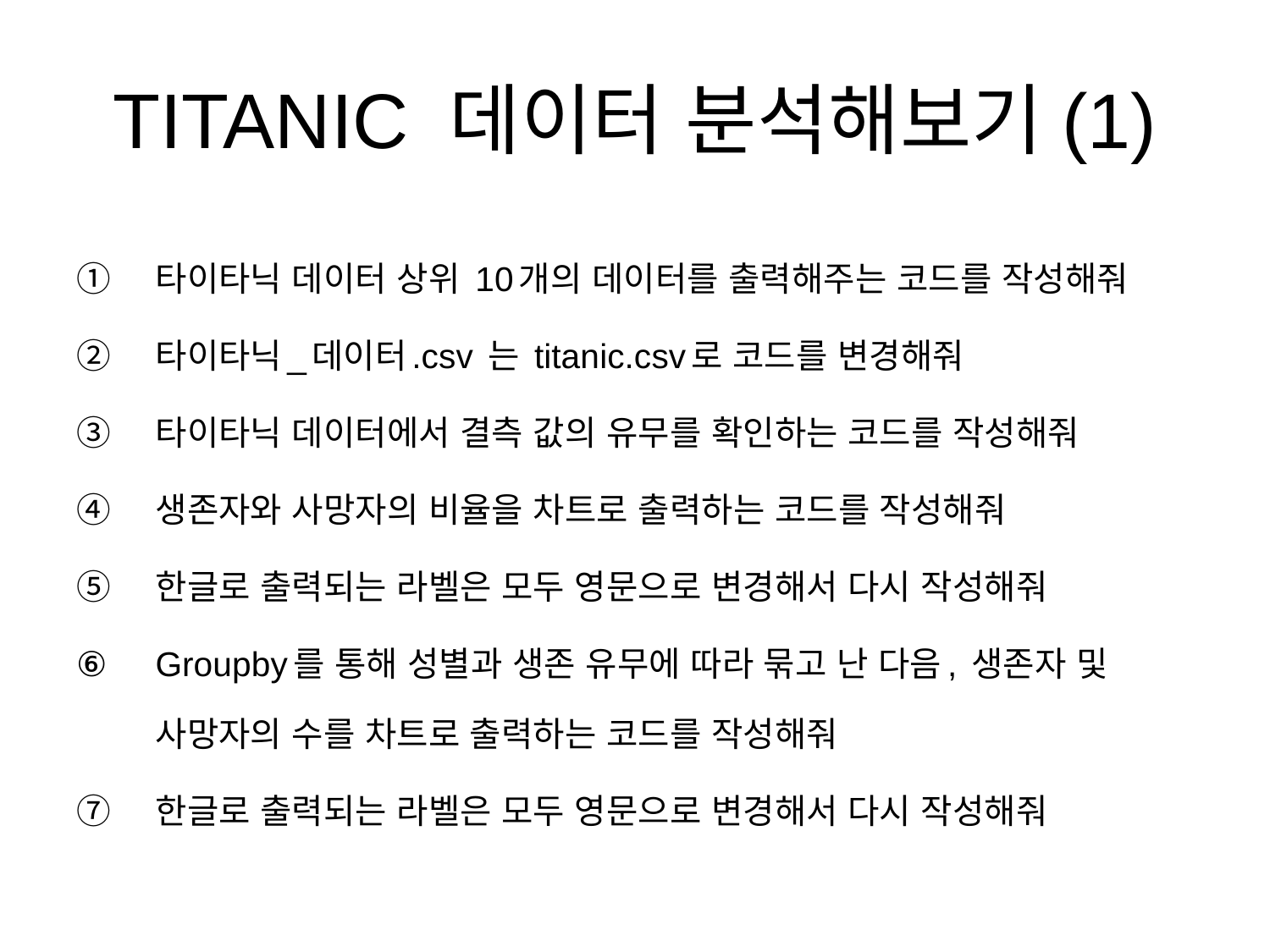

타이타닉 데이터 상위 10개의 데이터를 출력해주는 코드를 작성해줘
타이타닉_데이터.csv 는 titanic.csv로 코드를 변경해줘
타이타닉 데이터에서 결측 값의 유무를 확인하는 코드를 작성해줘
생존자와 사망자의 비율을 차트로 출력하는 코드를 작성해줘
한글로 출력되는 라벨은 모두 영문으로 변경해서 다시 작성해줘
Groupby를 통해 성별과 생존 유무에 따라 묶고 난 다음, 생존자 및 사망자의 수를 차트로 출력하는 코드를 작성해줘
한글로 출력되는 라벨은 모두 영문으로 변경해서 다시 작성해줘
# TITANIC 데이터 분석해보기(1)